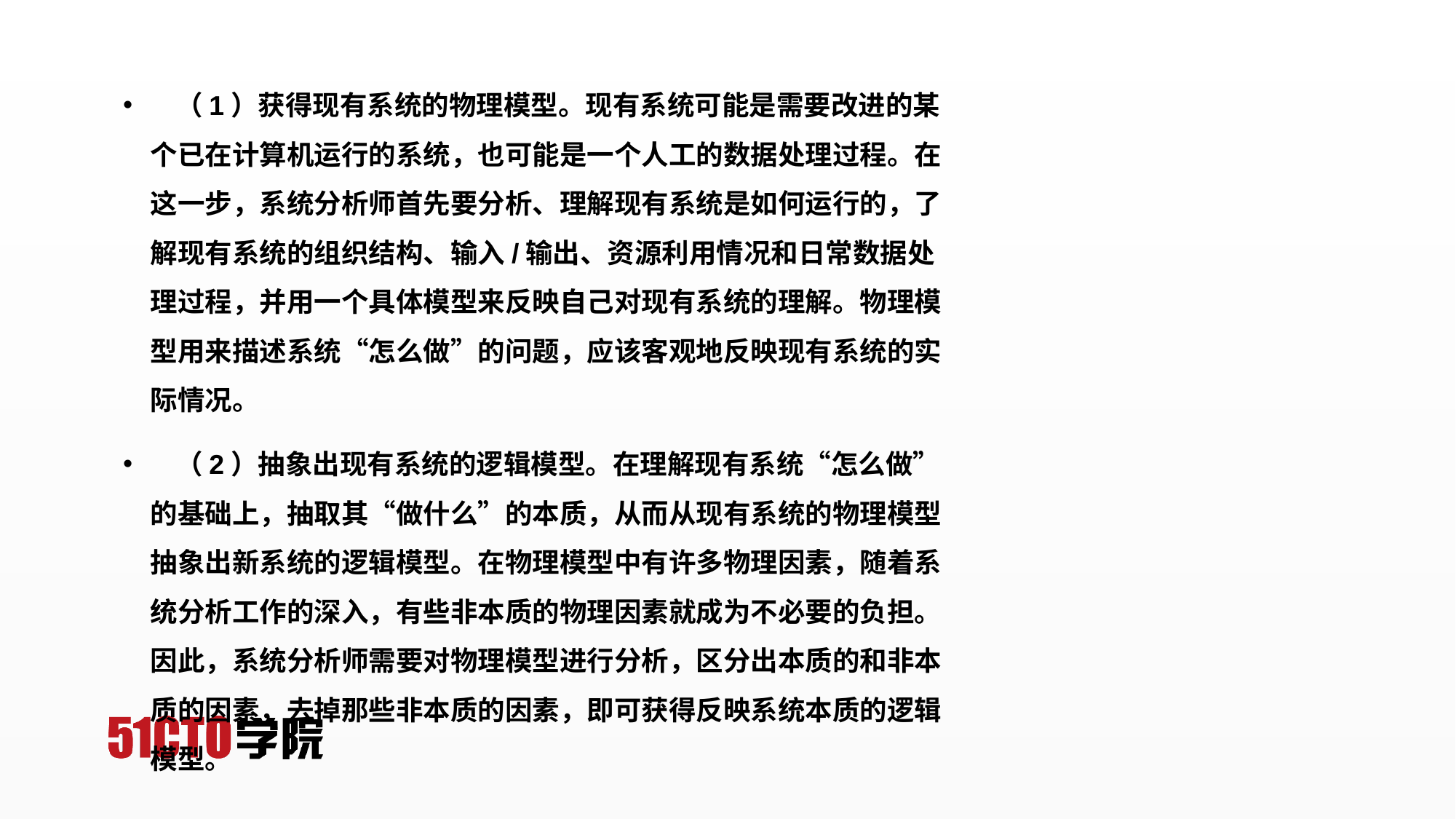

（1）获得现有系统的物理模型。现有系统可能是需要改进的某个已在计算机运行的系统，也可能是一个人工的数据处理过程。在这一步，系统分析师首先要分析、理解现有系统是如何运行的，了解现有系统的组织结构、输入/输出、资源利用情况和日常数据处理过程，并用一个具体模型来反映自己对现有系统的理解。物理模型用来描述系统“怎么做”的问题，应该客观地反映现有系统的实际情况。
   （2）抽象出现有系统的逻辑模型。在理解现有系统“怎么做”的基础上，抽取其“做什么”的本质，从而从现有系统的物理模型抽象出新系统的逻辑模型。在物理模型中有许多物理因素，随着系统分析工作的深入，有些非本质的物理因素就成为不必要的负担。因此，系统分析师需要对物理模型进行分析，区分出本质的和非本质的因素，去掉那些非本质的因素，即可获得反映系统本质的逻辑模型。